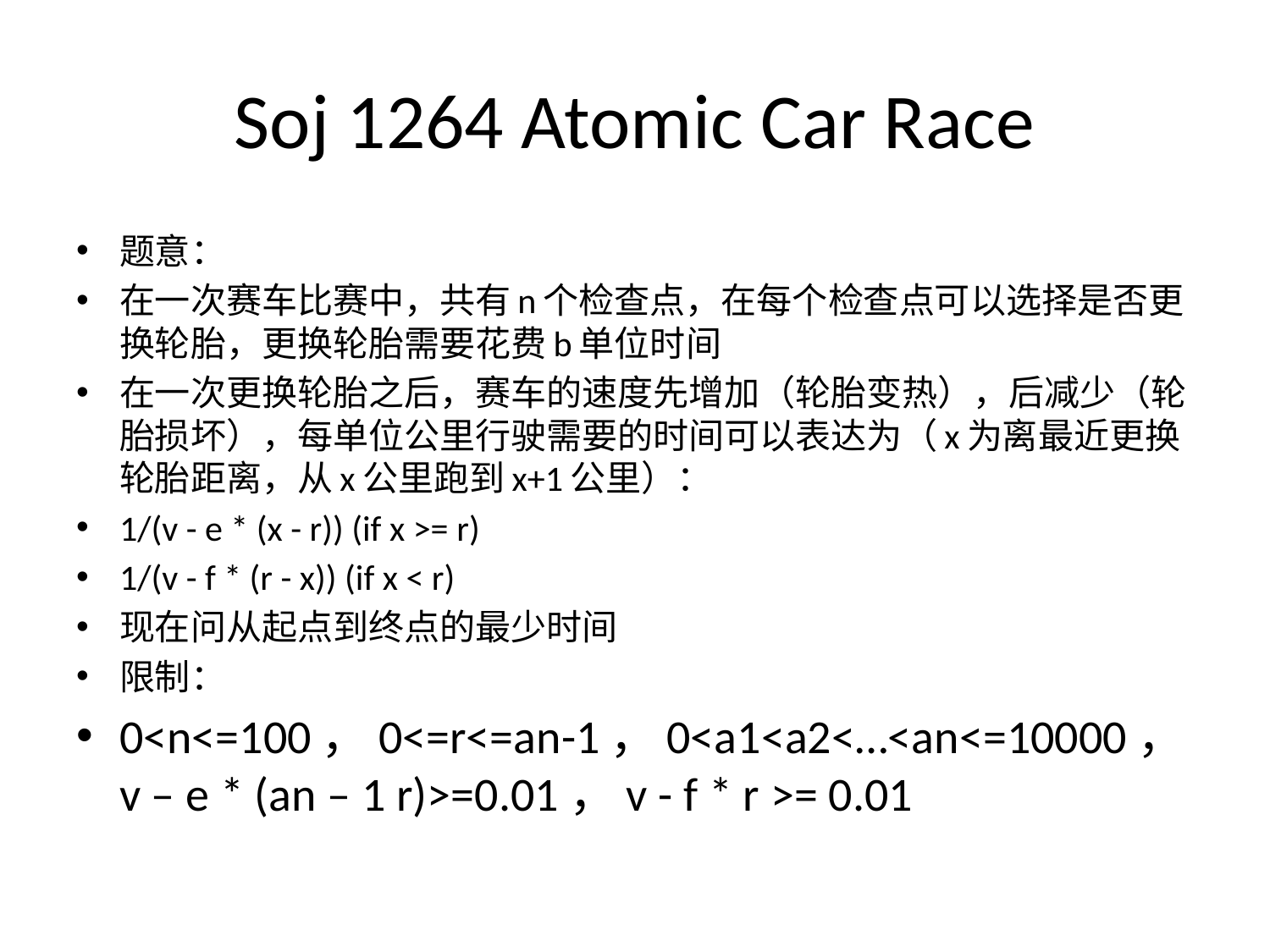

# Soj 1264 Atomic Car Race
题意：
在一次赛车比赛中，共有n个检查点，在每个检查点可以选择是否更换轮胎，更换轮胎需要花费b单位时间
在一次更换轮胎之后，赛车的速度先增加（轮胎变热），后减少（轮胎损坏），每单位公里行驶需要的时间可以表达为（x为离最近更换轮胎距离，从x公里跑到x+1公里）：
1/(v - e * (x - r)) (if x >= r)
1/(v - f * (r - x)) (if x < r)
现在问从起点到终点的最少时间
限制：
0<n<=100，0<=r<=an-1，0<a1<a2<…<an<=10000，v – e * (an – 1 r)>=0.01，v - f * r >= 0.01